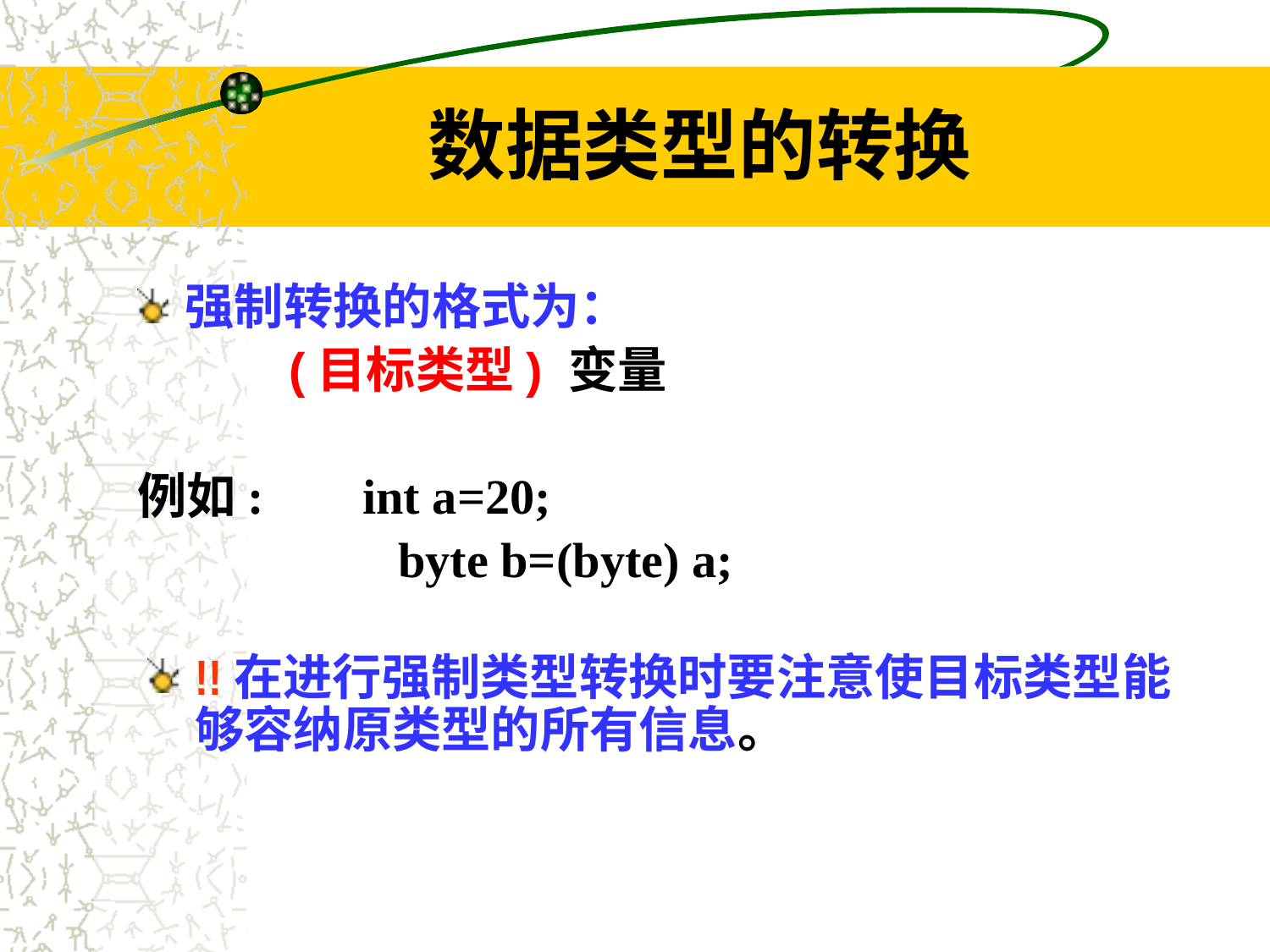

# 数据类型的转换
强制转换的格式为：
           (目标类型) 变量

例如:        int a=20;
		       byte b=(byte) a;
!!在进行强制类型转换时要注意使目标类型能够容纳原类型的所有信息。
23